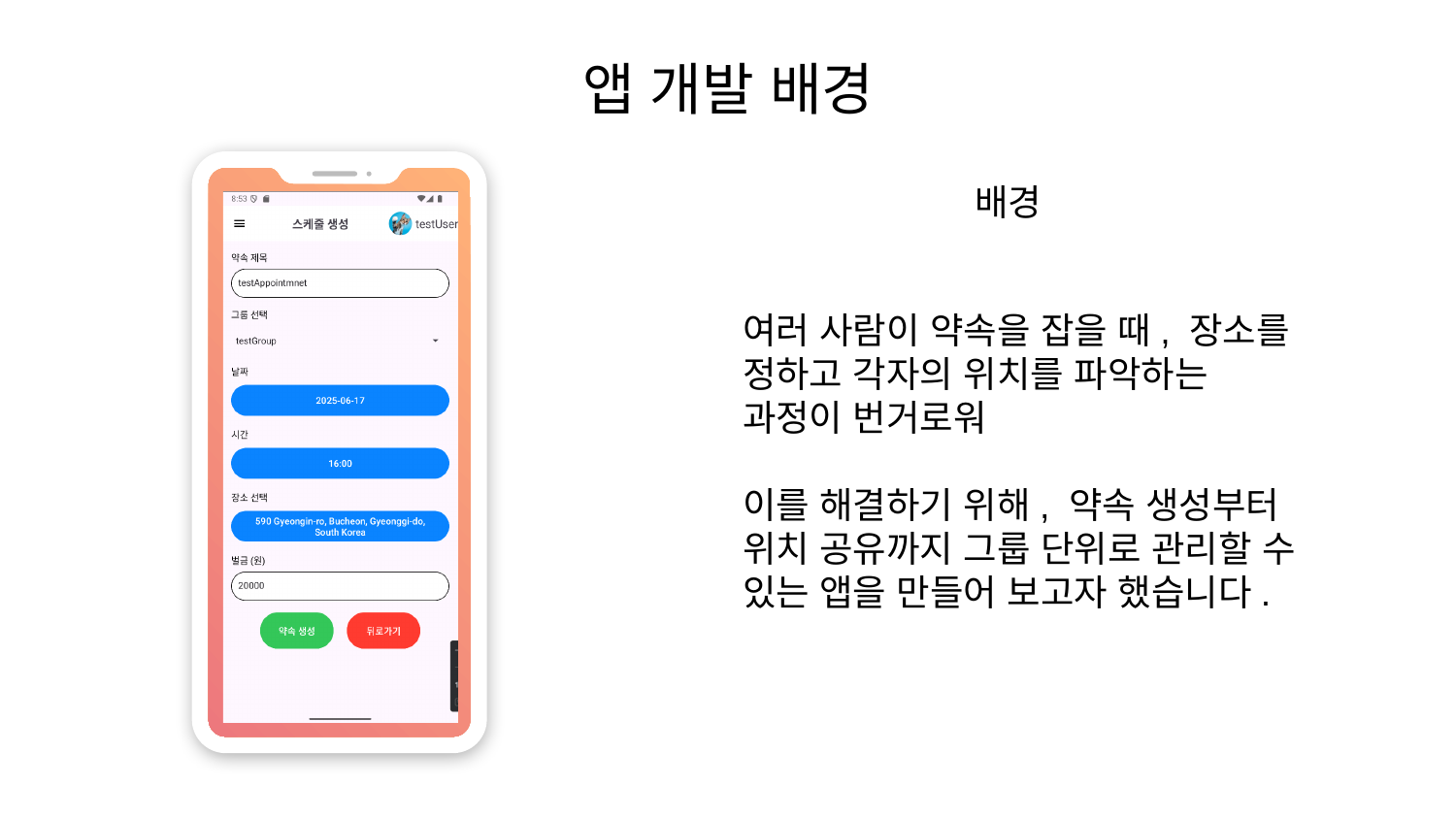

# 앱 개발 배경

배경
150 605
Jupiter
985 056
Saturn
여러 사람이 약속을 잡을 때, 장소를 정하고 각자의 위치를 파악하는 과정이 번거로워

이를 해결하기 위해, 약속 생성부터 위치 공유까지 그룹 단위로 관리할 수 있는 앱을 만들어 보고자 했습니다.
Jupiter
50%
Mercury
85%

Jupiter

32

25

25

20

15
Mars

Venus